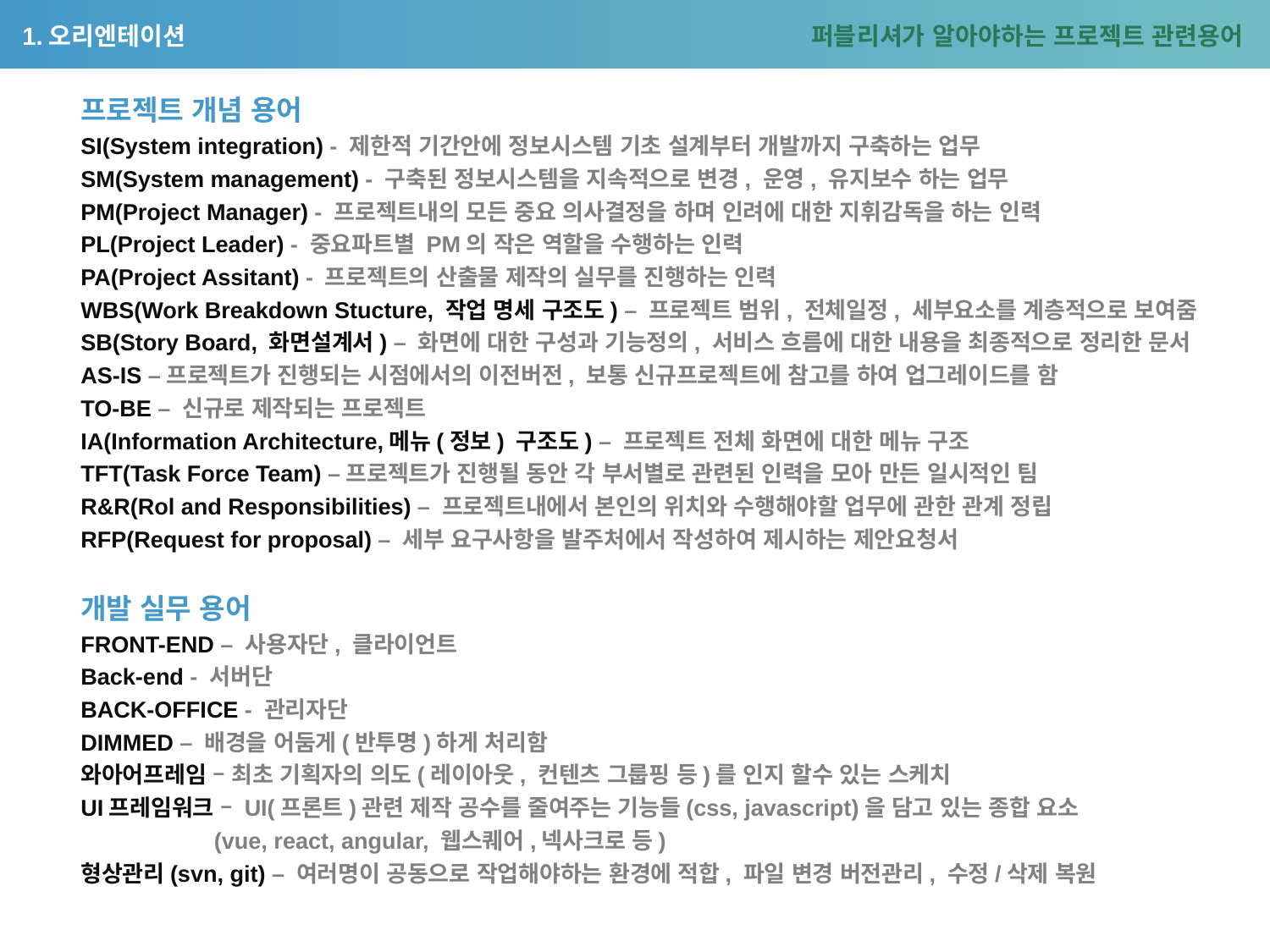

# 1.오리엔테이션
퍼블리셔가 알아야하는 프로젝트 관련용어
프로젝트 개념 용어
SI(System integration) - 제한적 기간안에 정보시스템 기초 설계부터 개발까지 구축하는 업무
SM(System management) - 구축된 정보시스템을 지속적으로 변경, 운영, 유지보수 하는 업무
PM(Project Manager) - 프로젝트내의 모든 중요 의사결정을 하며 인려에 대한 지휘감독을 하는 인력
PL(Project Leader) - 중요파트별 PM의 작은 역할을 수행하는 인력
PA(Project Assitant) - 프로젝트의 산출물 제작의 실무를 진행하는 인력
WBS(Work Breakdown Stucture, 작업 명세 구조도) – 프로젝트 범위, 전체일정, 세부요소를 계층적으로 보여줌
SB(Story Board, 화면설계서) – 화면에 대한 구성과 기능정의, 서비스 흐름에 대한 내용을 최종적으로 정리한 문서
AS-IS –프로젝트가 진행되는 시점에서의 이전버전, 보통 신규프로젝트에 참고를 하여 업그레이드를 함
TO-BE – 신규로 제작되는 프로젝트
IA(Information Architecture,메뉴(정보) 구조도) – 프로젝트 전체 화면에 대한 메뉴 구조
TFT(Task Force Team) –프로젝트가 진행될 동안 각 부서별로 관련된 인력을 모아 만든 일시적인 팀
R&R(Rol and Responsibilities) – 프로젝트내에서 본인의 위치와 수행해야할 업무에 관한 관계 정립
RFP(Request for proposal) – 세부 요구사항을 발주처에서 작성하여 제시하는 제안요청서

개발 실무 용어
FRONT-END – 사용자단, 클라이언트
Back-end - 서버단
BACK-OFFICE - 관리자단
DIMMED – 배경을 어둠게(반투명)하게 처리함
와아어프레임 – 최초 기획자의 의도(레이아웃, 컨텐츠 그룹핑 등)를 인지 할수 있는 스케치
UI프레임워크 – UI(프론트)관련 제작 공수를 줄여주는 기능들(css, javascript)을 담고 있는 종합 요소
                     (vue, react, angular, 웹스퀘어,넥사크로 등)
형상관리(svn, git) – 여러명이 공동으로 작업해야하는 환경에 적합, 파일 변경 버전관리, 수정/삭제 복원